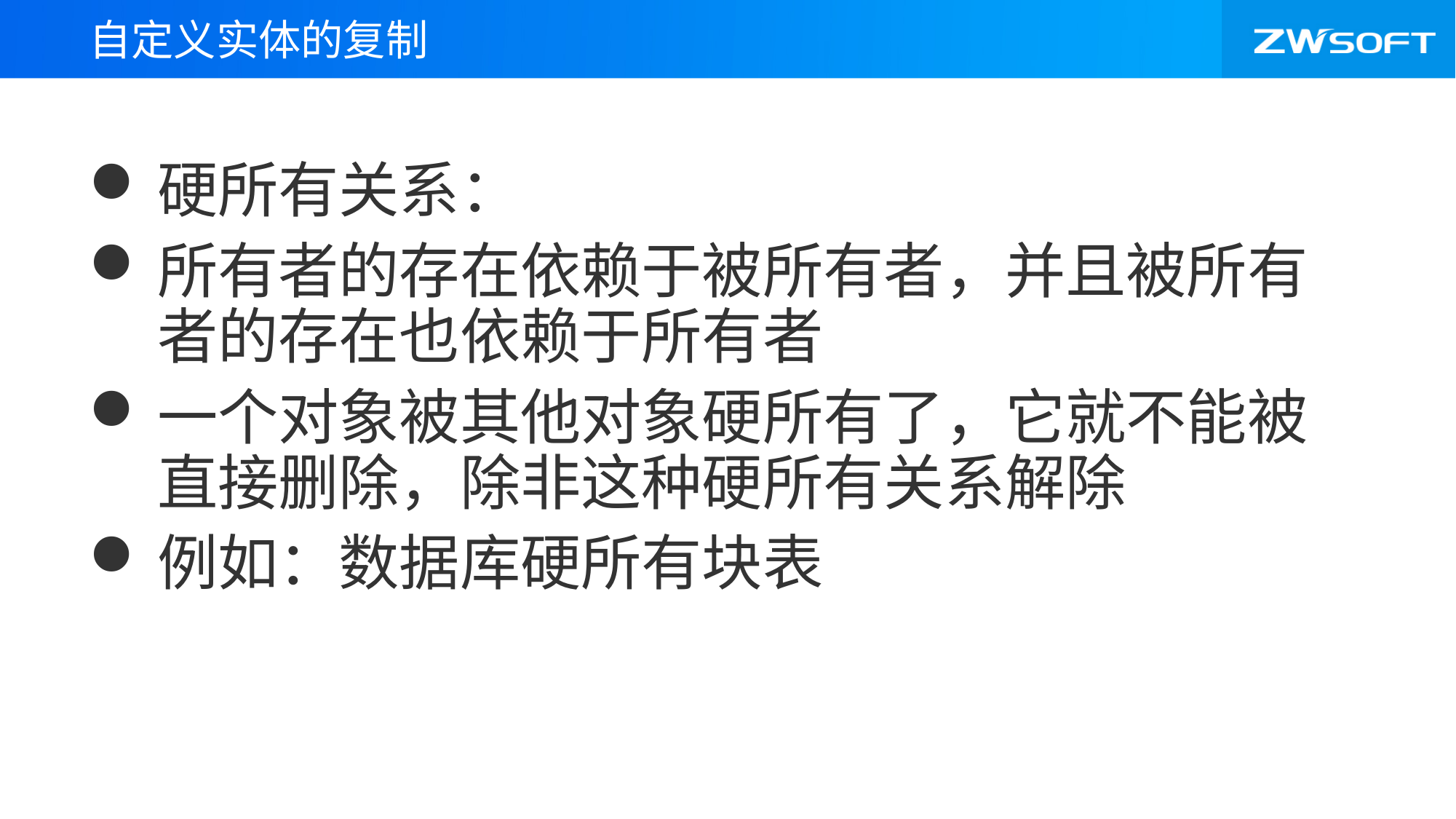

自定义实体的复制
硬所有关系：
所有者的存在依赖于被所有者，并且被所有者的存在也依赖于所有者
一个对象被其他对象硬所有了，它就不能被直接删除，除非这种硬所有关系解除
例如：数据库硬所有块表